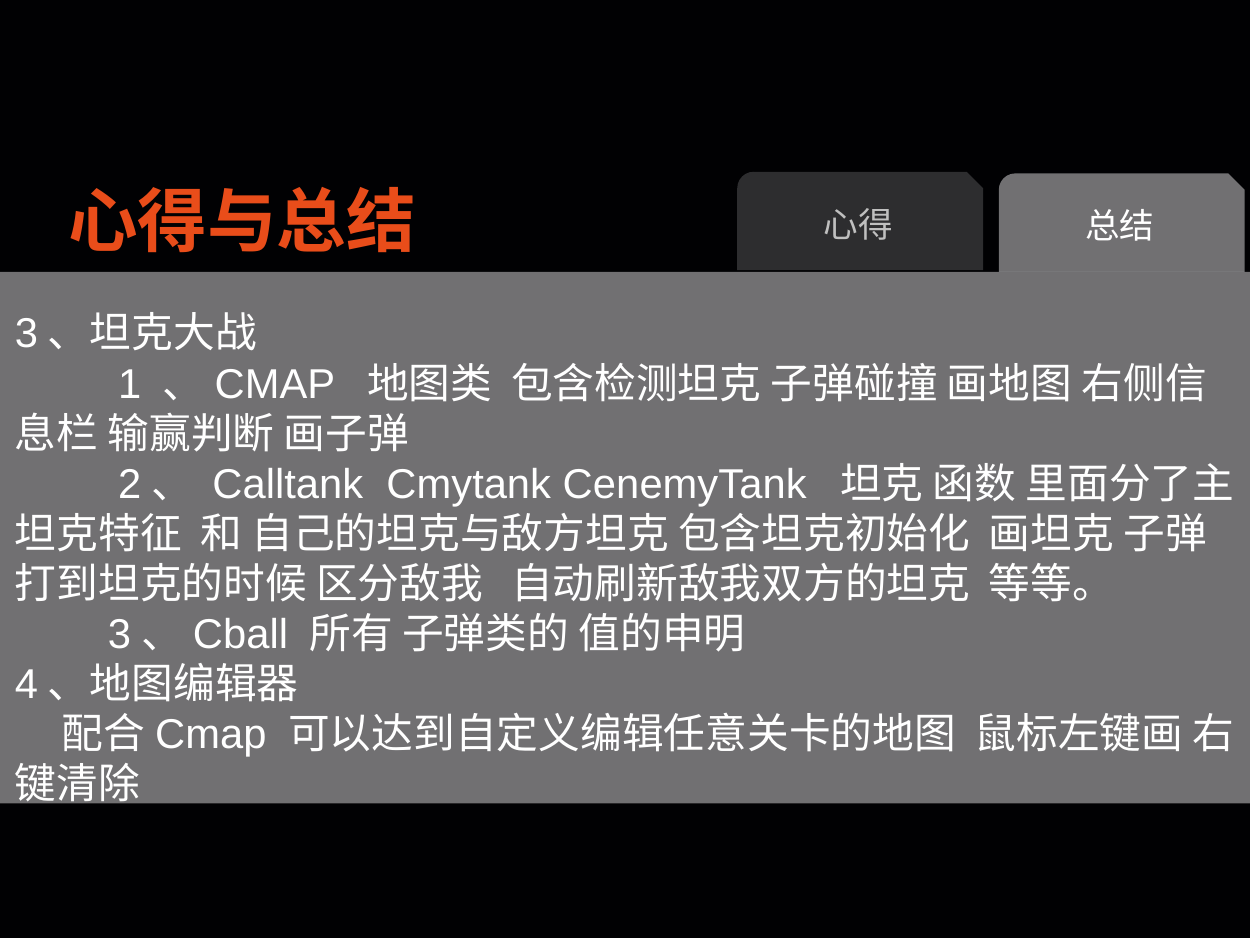

心得与总结
心得
总结
3、坦克大战
         1 、CMAP  地图类  包含检测坦克 子弹碰撞 画地图 右侧信息栏 输赢判断 画子弹
         2、 Calltank  Cmytank CenemyTank  坦克 函数 里面分了主坦克特征  和 自己的坦克与敌方坦克 包含坦克初始化  画坦克 子弹打到坦克的时候 区分敌我   自动刷新敌我双方的坦克  等等。
         3、Cball 所有 子弹类的 值的申明
4、地图编辑器
    配合Cmap 可以达到自定义编辑任意关卡的地图  鼠标左键画 右键清除